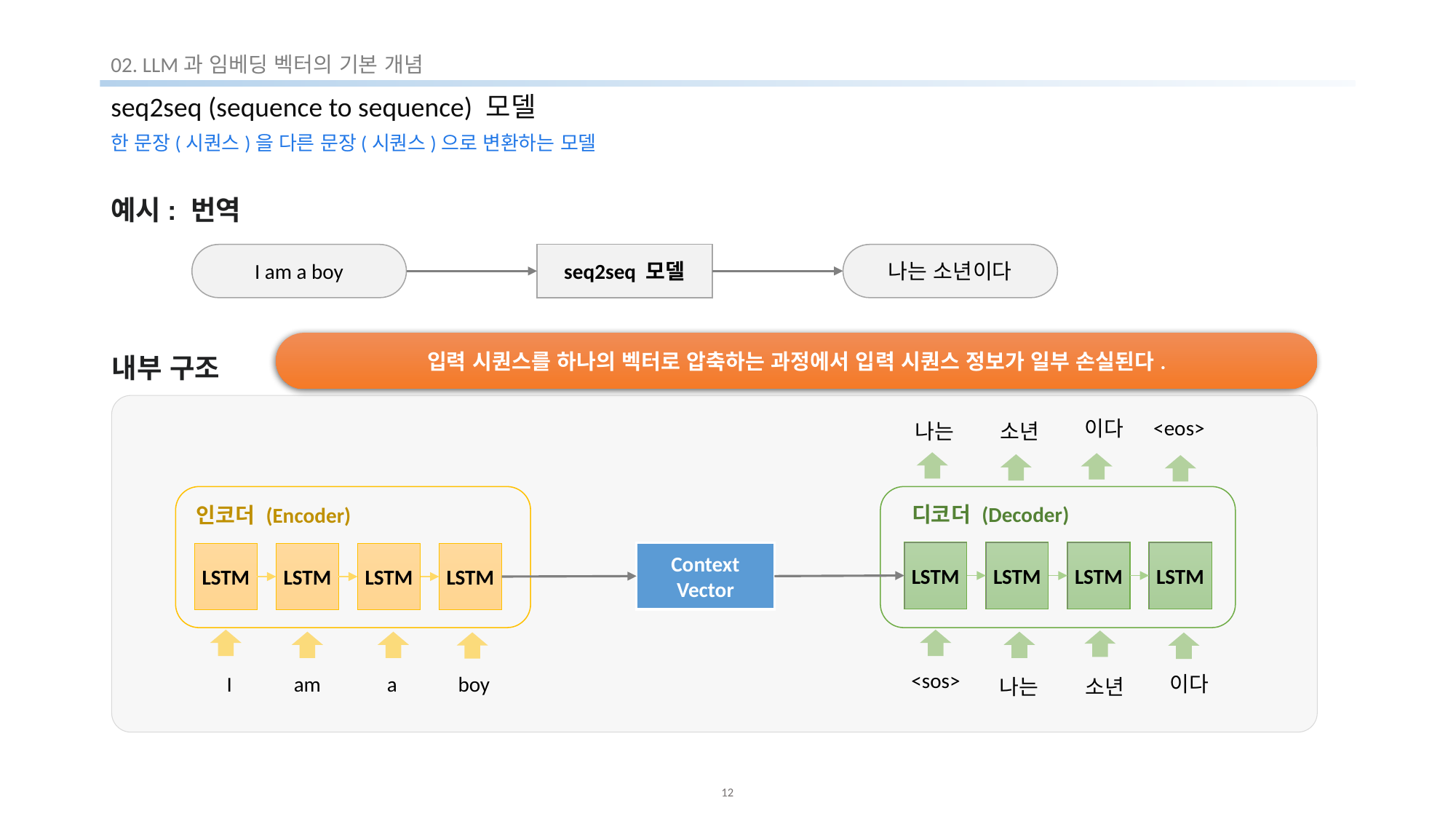

02. LLM과 임베딩 벡터의 기본 개념
# seq2seq (sequence to sequence) 모델
한 문장(시퀀스)을 다른 문장(시퀀스)으로 변환하는 모델
예시: 번역
I am a boy
seq2seq 모델
나는 소년이다
내부 구조
입력 시퀀스를 하나의 벡터로 압축하는 과정에서 입력 시퀀스 정보가 일부 손실된다.

<eos>
이다
소년
나는

디코더 (Decoder)
인코더 (Encoder)
LSTM
LSTM
LSTM
LSTM
Context
Vector
LSTM
LSTM
LSTM
LSTM

<sos>
am
boy
이다
I
a
소년
나는